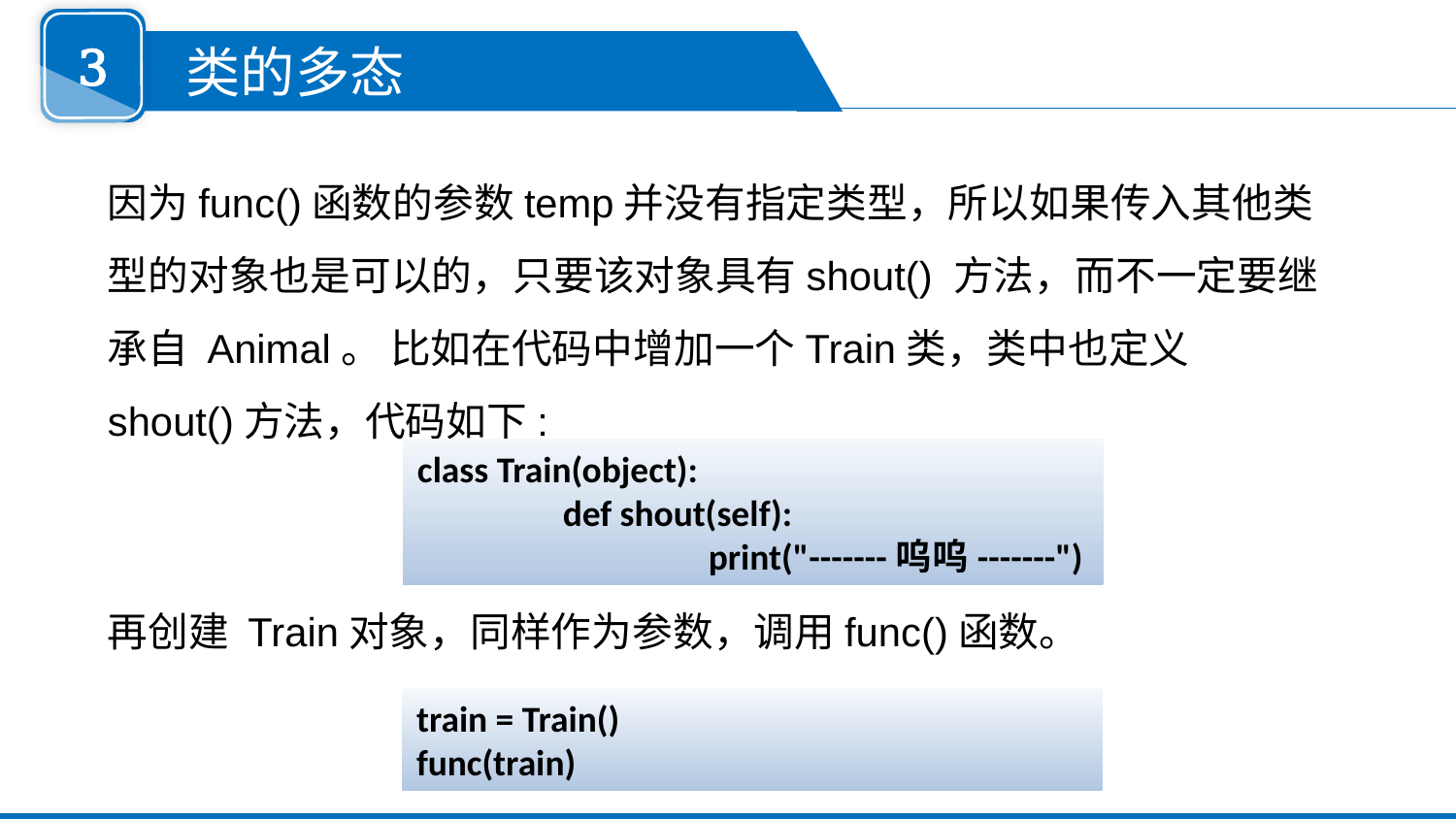

3

  类的多态
因为func()函数的参数temp并没有指定类型，所以如果传入其他类型的对象也是可以的，只要该对象具有shout() 方法，而不一定要继承自 Animal。 比如在代码中增加一个Train类，类中也定义shout()方法，代码如下:

再创建 Train对象，同样作为参数，调用func()函数。
class Train(object):
	def shout(self):
		print("-------呜呜-------")
train = Train()
func(train)